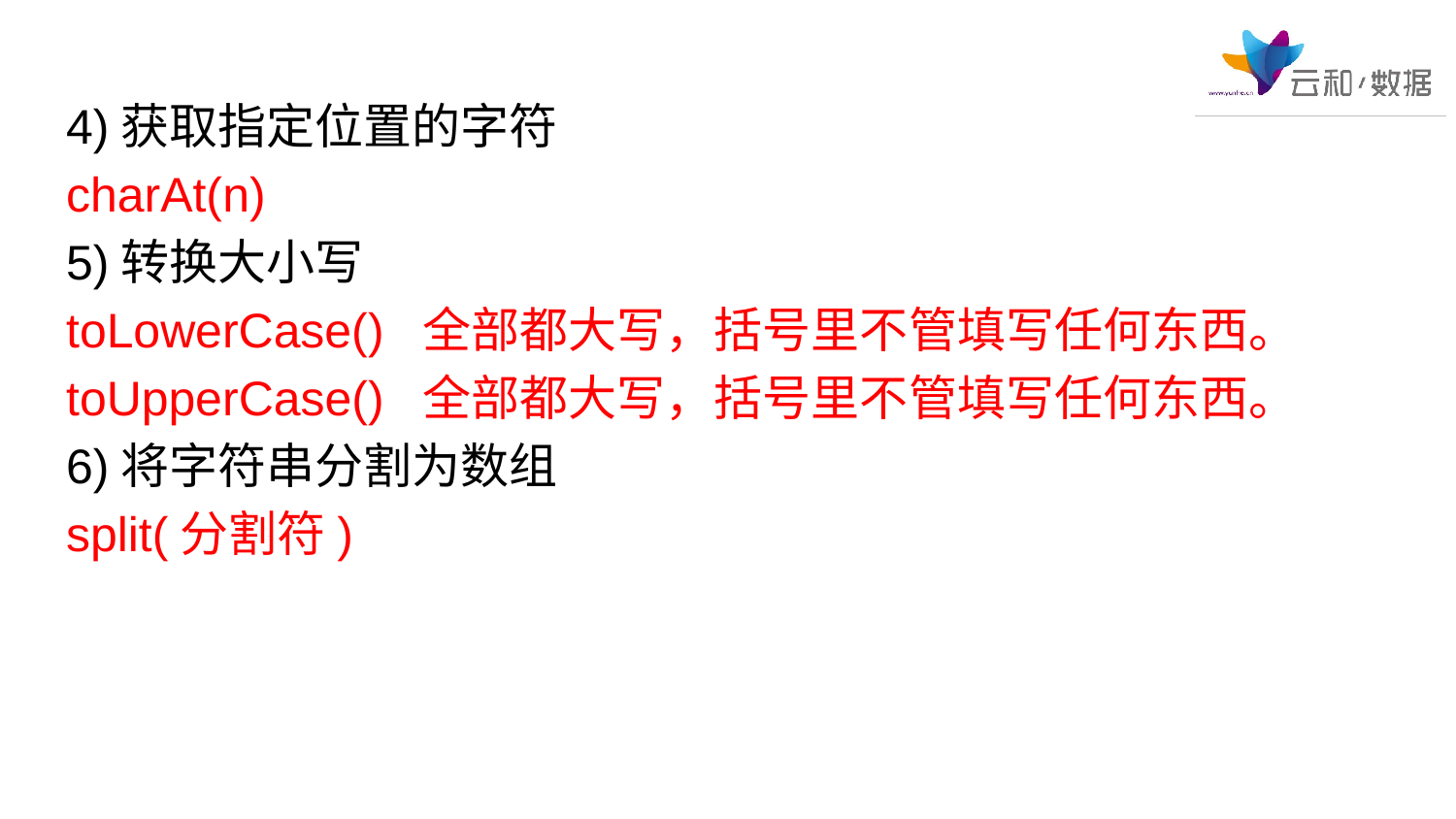

4)获取指定位置的字符
charAt(n)
5)转换大小写
toLowerCase()  全部都大写，括号里不管填写任何东西。
toUpperCase()  全部都大写，括号里不管填写任何东西。
6)将字符串分割为数组
split(分割符)

12